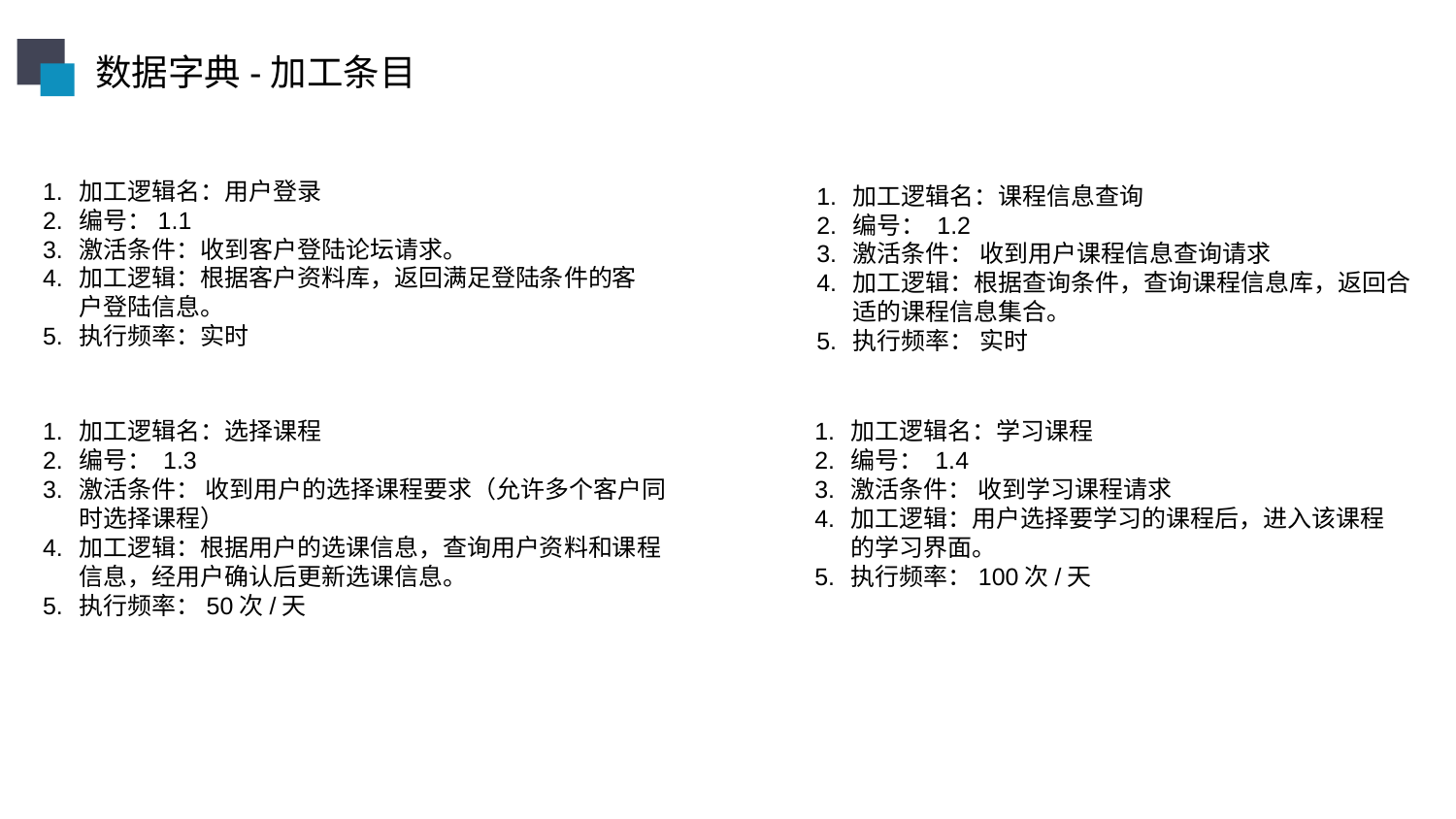

数据字典-加工条目

加工逻辑名：用户登录
编号：1.1
激活条件：收到客户登陆论坛请求。
加工逻辑：根据客户资料库，返回满足登陆条件的客户登陆信息。
执行频率：实时
加工逻辑名：课程信息查询
编号： 1.2
激活条件： 收到用户课程信息查询请求
加工逻辑：根据查询条件，查询课程信息库，返回合适的课程信息集合。
执行频率： 实时

加工逻辑名：选择课程
编号： 1.3
激活条件： 收到用户的选择课程要求（允许多个客户同时选择课程）
加工逻辑：根据用户的选课信息，查询用户资料和课程信息，经用户确认后更新选课信息。
执行频率：50次/天
加工逻辑名：学习课程
编号： 1.4
激活条件： 收到学习课程请求
加工逻辑：用户选择要学习的课程后，进入该课程的学习界面。
执行频率：100次/天